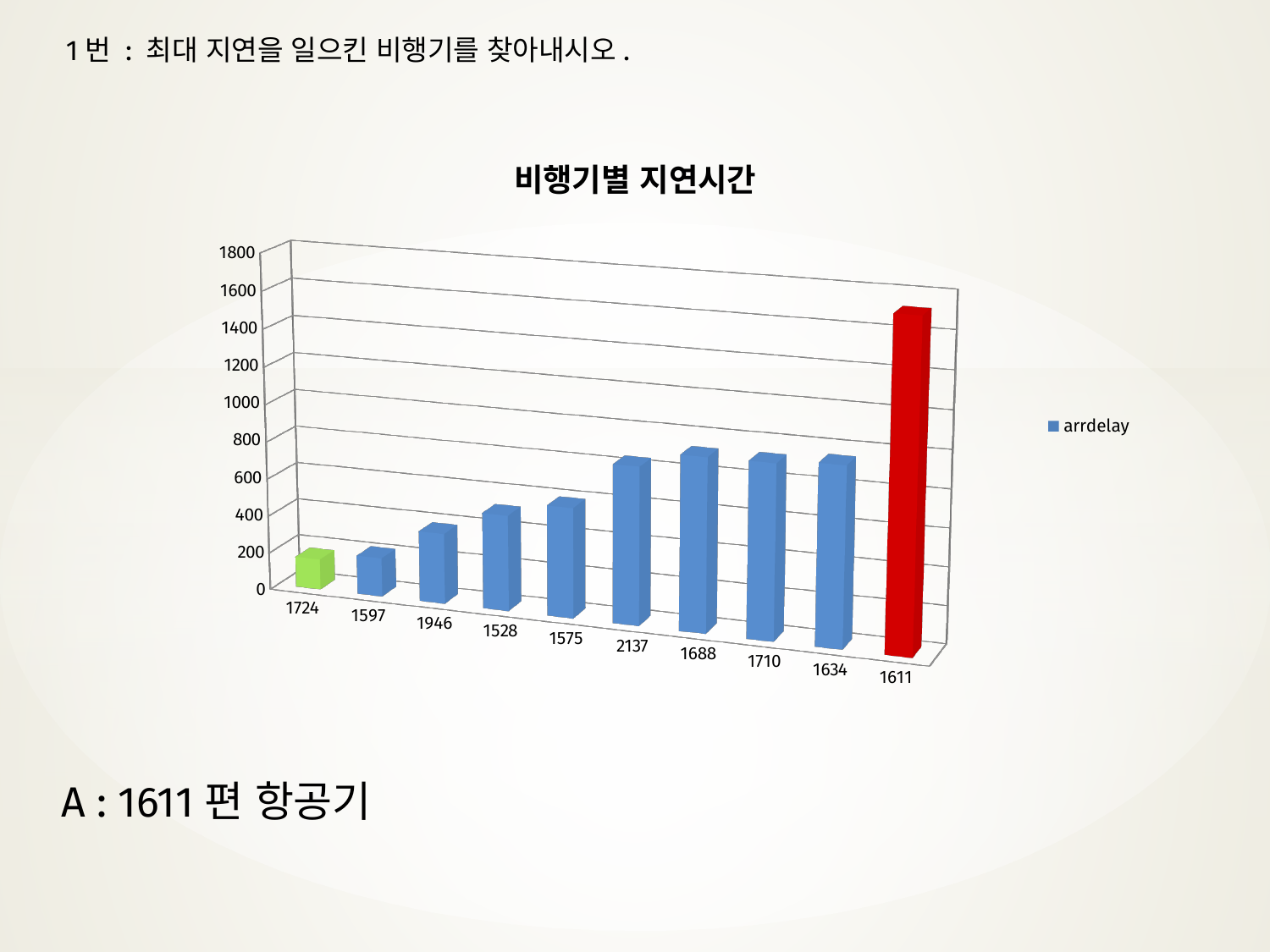

1번 : 최대 지연을 일으킨 비행기를 찾아내시오.

[unsupported chart]

A : 1611편 항공기